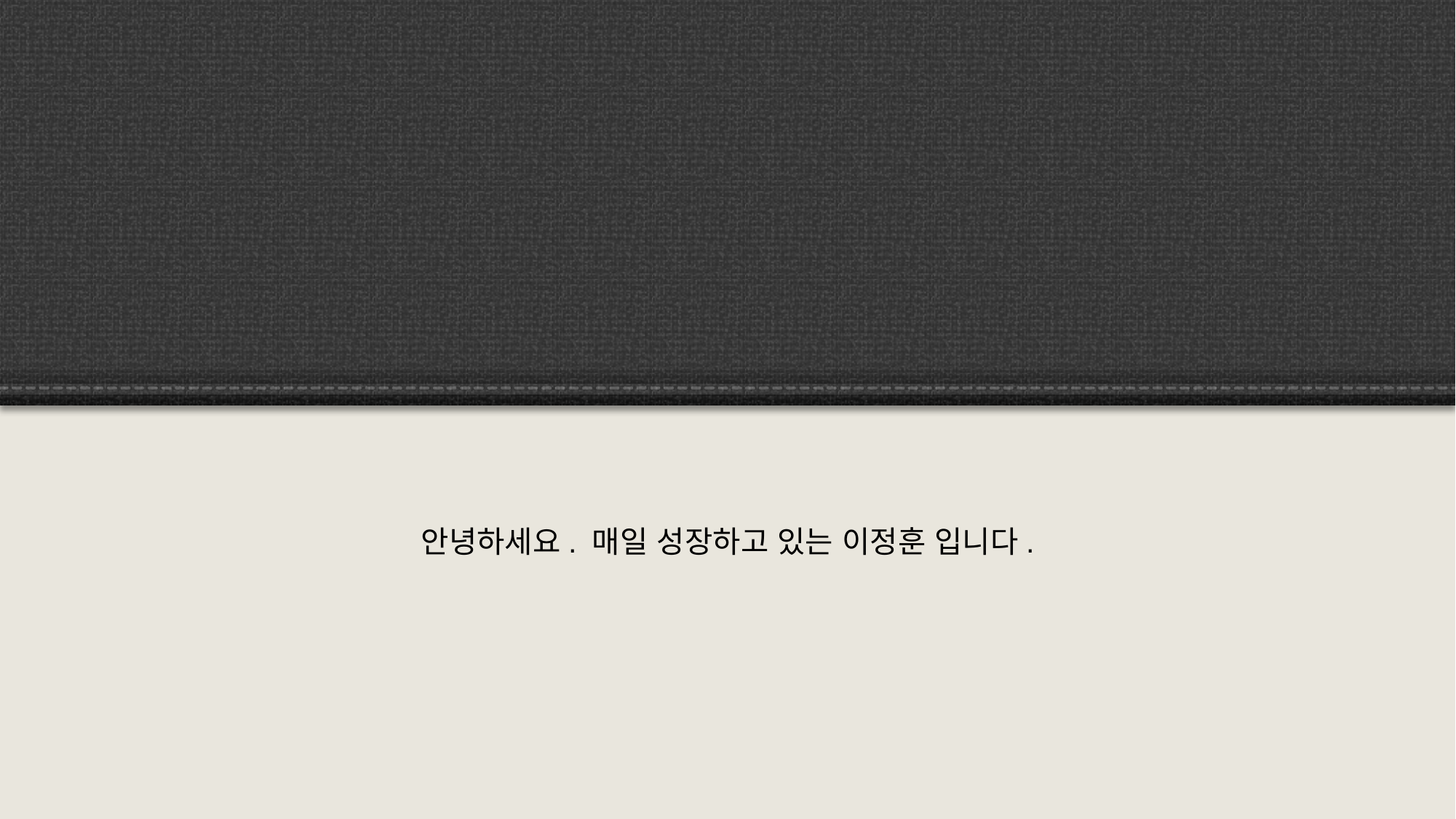

Lee Jeong Hun

나이는 강제지만 성장은 선택이다.

안녕하세요. 매일 성장하고 있는 이정훈 입니다.